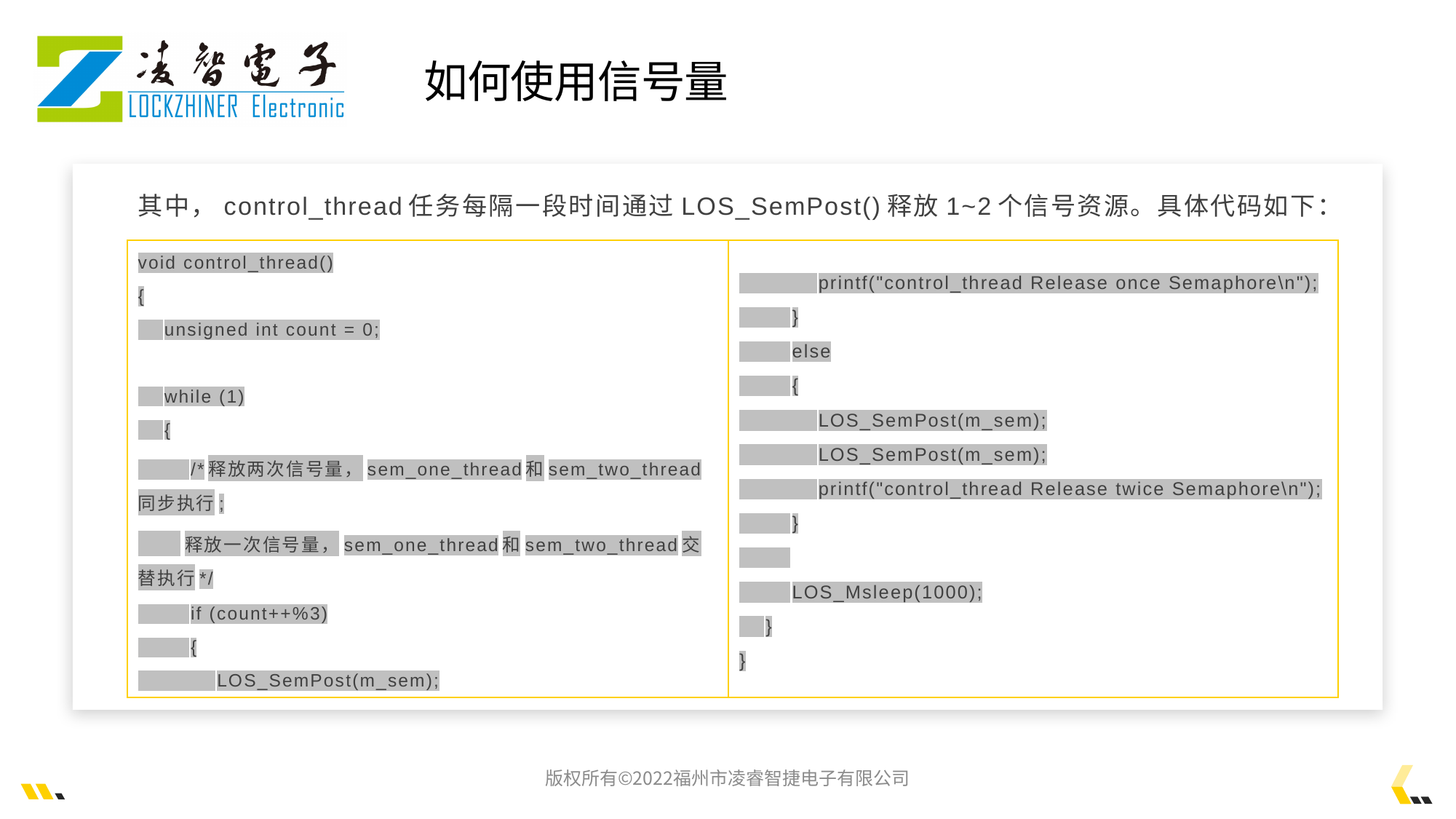

如何使用信号量

其中，control_thread任务每隔一段时间通过LOS_SemPost()释放1~2个信号资源。具体代码如下：
void control_thread()
{
    unsigned int count = 0;

    while (1)
    {
        /*释放两次信号量，sem_one_thread和sem_two_thread同步执行;
        释放一次信号量，sem_one_thread和sem_two_thread交替执行*/
        if (count++%3)
        {
            LOS_SemPost(m_sem);
            printf("control_thread Release once Semaphore\n");
        }
        else
        {
            LOS_SemPost(m_sem);
            LOS_SemPost(m_sem);
            printf("control_thread Release twice Semaphore\n");
        }

        LOS_Msleep(1000);
    }
}
版权所有©2022福州市凌睿智捷电子有限公司
15